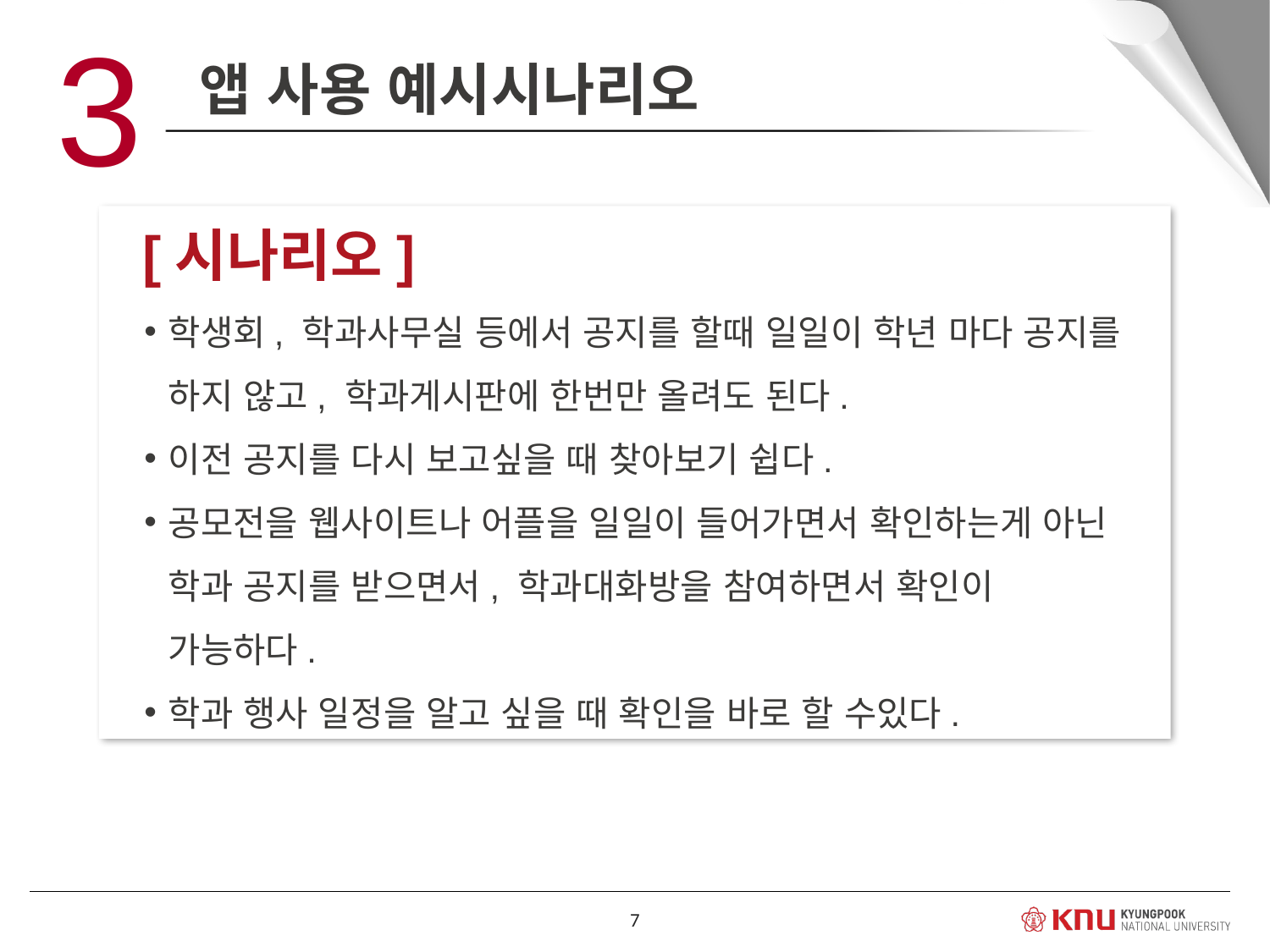

3
앱 사용 예시시나리오

[시나리오]
학생회, 학과사무실 등에서 공지를 할때 일일이 학년 마다 공지를 하지 않고, 학과게시판에 한번만 올려도 된다.
이전 공지를 다시 보고싶을 때 찾아보기 쉽다.
공모전을 웹사이트나 어플을 일일이 들어가면서 확인하는게 아닌 학과 공지를 받으면서, 학과대화방을 참여하면서 확인이 가능하다.
학과 행사 일정을 알고 싶을 때 확인을 바로 할 수있다.
7